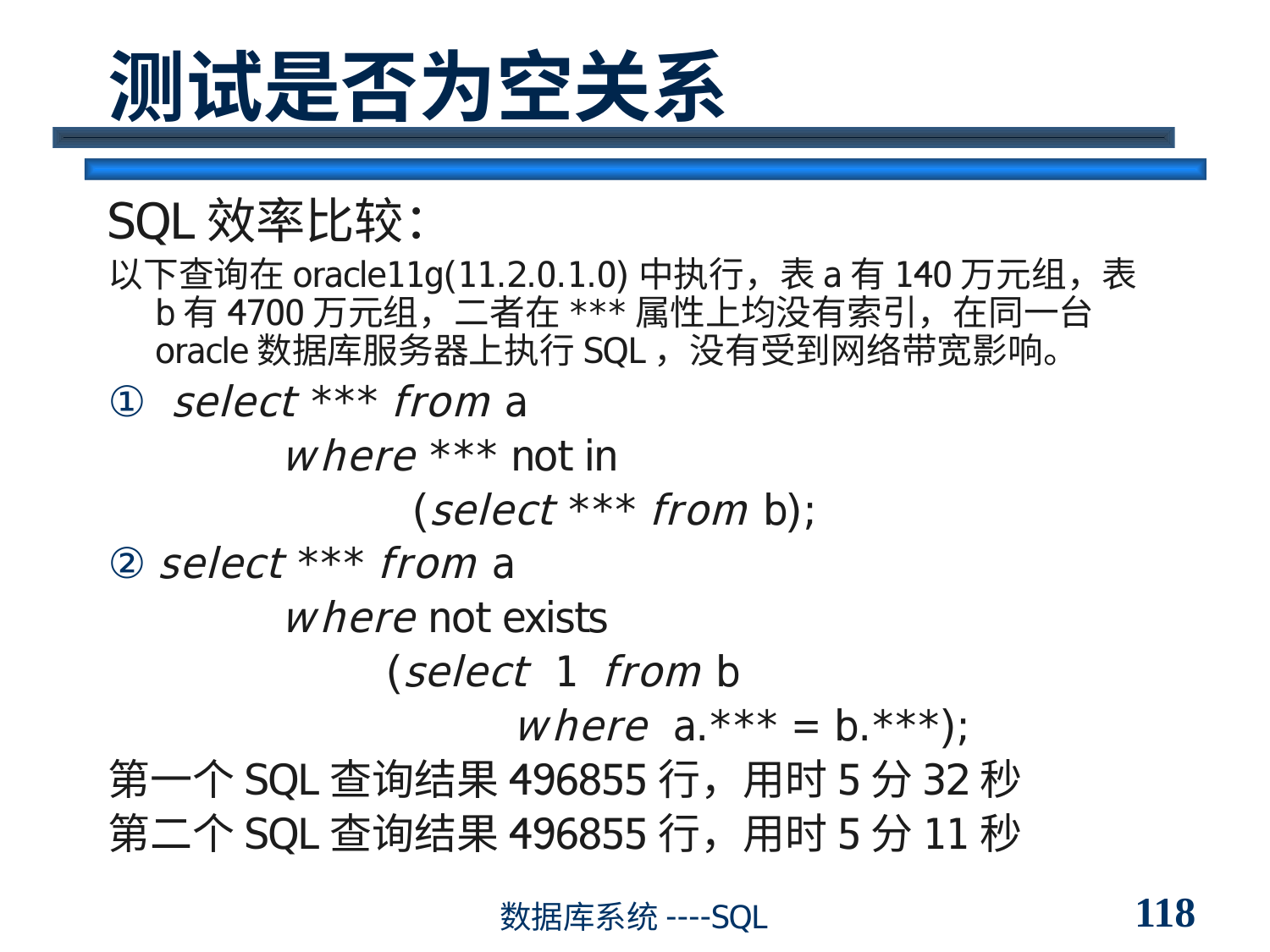

# 测试是否为空关系
SQL效率比较：
以下查询在oracle11g(11.2.0.1.0)中执行，表a有140万元组，表b有4700万元组，二者在***属性上均没有索引，在同一台oracle数据库服务器上执行SQL，没有受到网络带宽影响。
①  select *** from a
		where *** not in
		          (select *** from b);
② select *** from a
    	where not exists
		        (select  1  from b
			        where  a.*** = b.***);
第一个SQL查询结果496855行，用时5分32秒
第二个SQL查询结果496855行，用时5分11秒

118
数据库系统----SQL